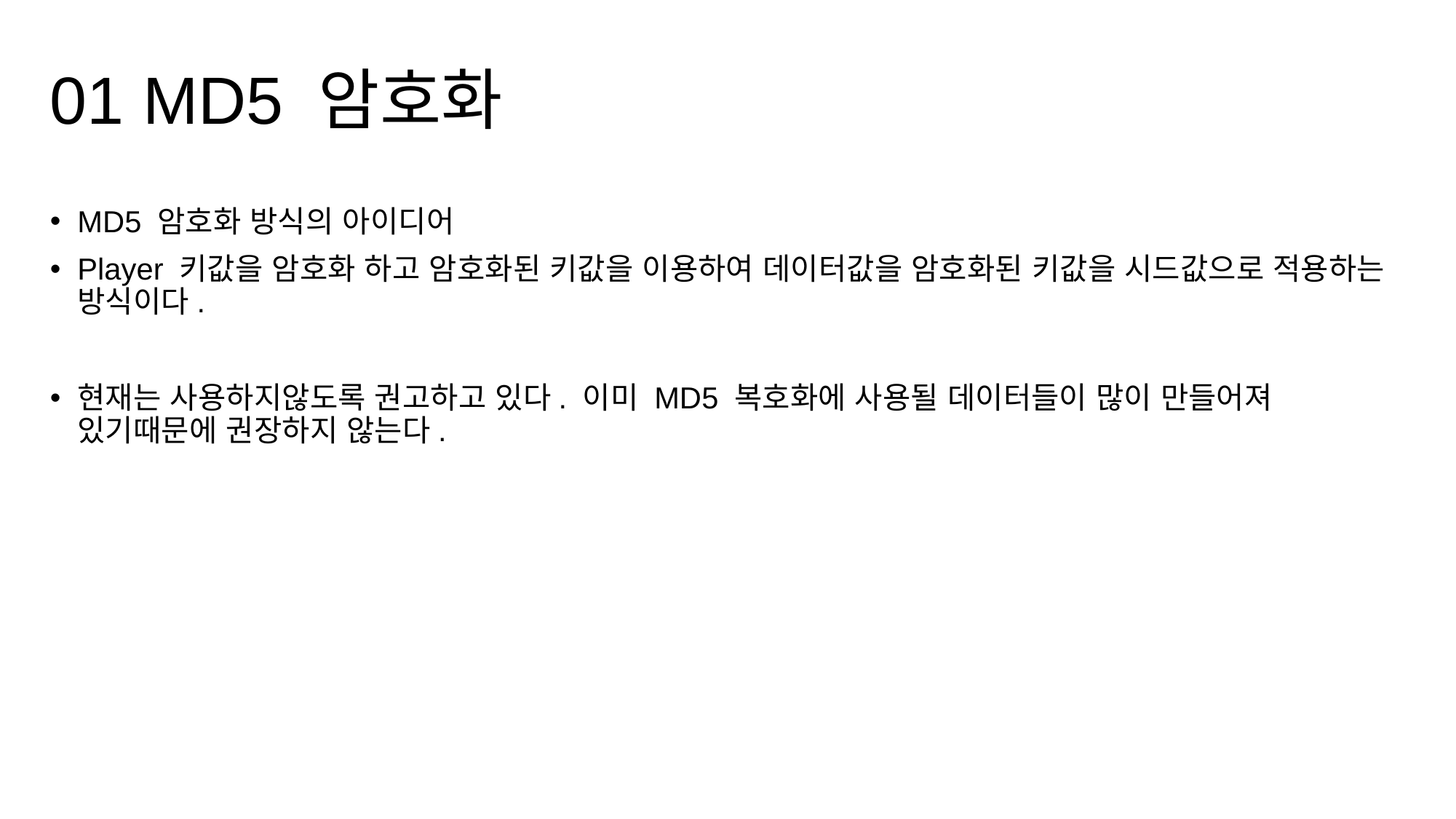

# 01 MD5 암호화
MD5 암호화 방식의 아이디어
Player 키값을 암호화 하고 암호화된 키값을 이용하여 데이터값을 암호화된 키값을 시드값으로 적용하는 방식이다.

현재는 사용하지않도록 권고하고 있다. 이미 MD5 복호화에 사용될 데이터들이 많이 만들어져 있기때문에 권장하지 않는다.